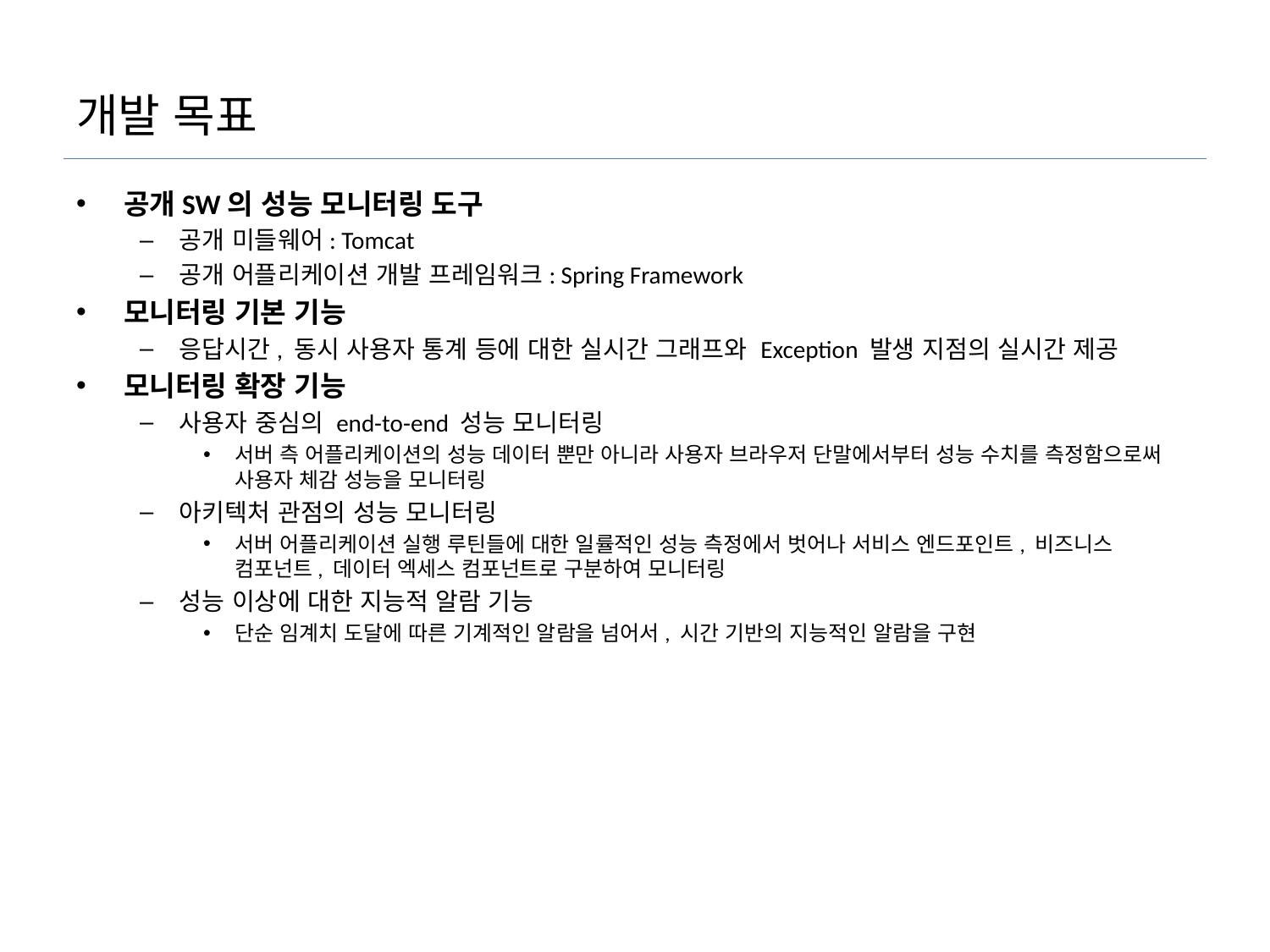

# 개발 목표
공개SW의 성능 모니터링 도구
공개 미들웨어: Tomcat
공개 어플리케이션 개발 프레임워크: Spring Framework
모니터링 기본 기능
응답시간, 동시 사용자 통계 등에 대한 실시간 그래프와 Exception 발생 지점의 실시간 제공
모니터링 확장 기능
사용자 중심의 end-to-end 성능 모니터링
서버 측 어플리케이션의 성능 데이터 뿐만 아니라 사용자 브라우저 단말에서부터 성능 수치를 측정함으로써 사용자 체감 성능을 모니터링
아키텍처 관점의 성능 모니터링
서버 어플리케이션 실행 루틴들에 대한 일률적인 성능 측정에서 벗어나 서비스 엔드포인트, 비즈니스 컴포넌트, 데이터 엑세스 컴포넌트로 구분하여 모니터링
성능 이상에 대한 지능적 알람 기능
단순 임계치 도달에 따른 기계적인 알람을 넘어서, 시간 기반의 지능적인 알람을 구현